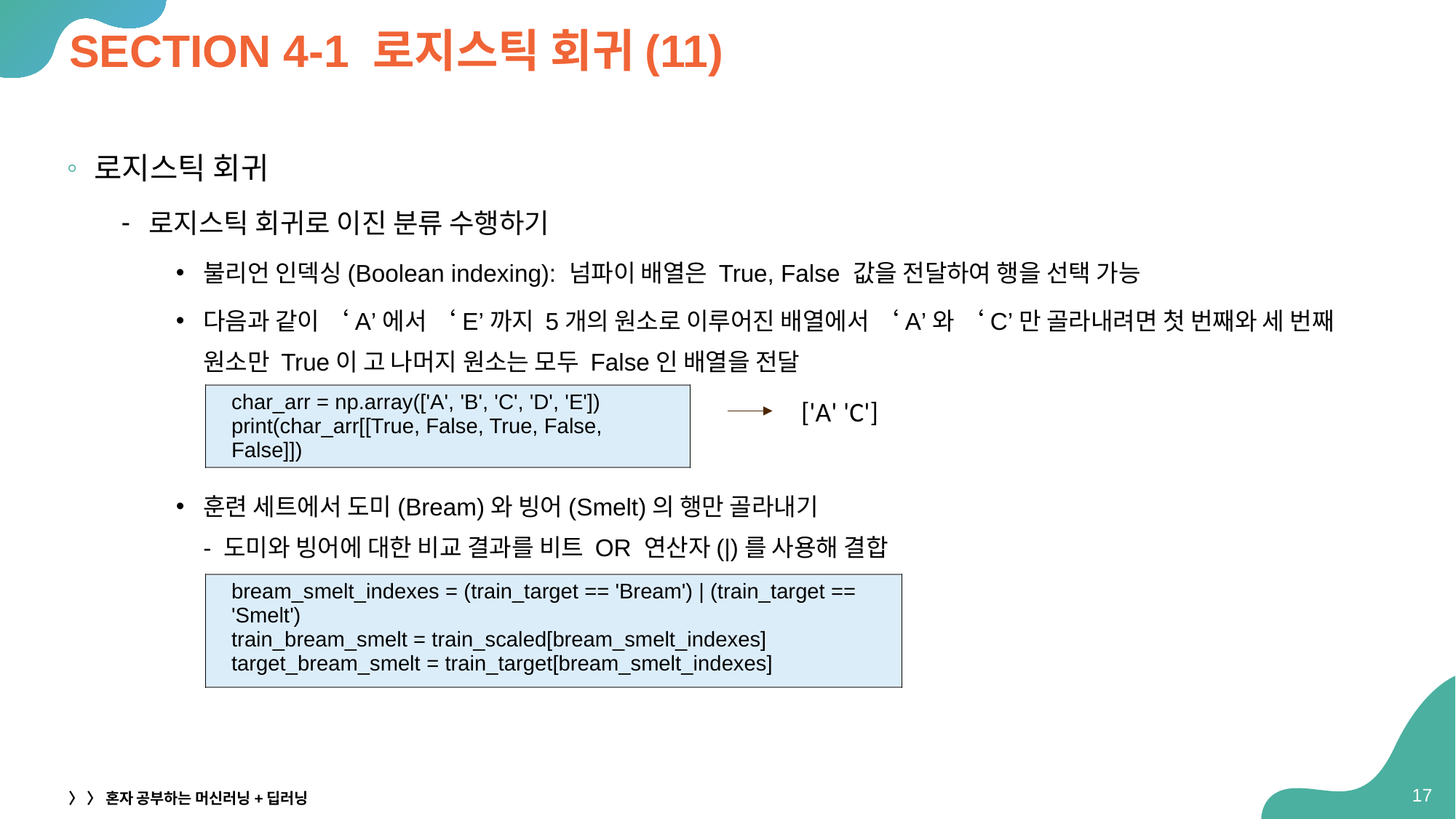

# SECTION 4-1 로지스틱 회귀(11)
로지스틱 회귀
로지스틱 회귀로 이진 분류 수행하기
불리언 인덱싱(Boolean indexing): 넘파이 배열은 True, False 값을 전달하여 행을 선택 가능
다음과 같이 ‘A’에서 ‘E’까지 5개의 원소로 이루어진 배열에서 ‘A’와 ‘C’만 골라내려면 첫 번째와 세 번째 원소만 True이 고 나머지 원소는 모두 False인 배열을 전달

훈련 세트에서 도미(Bream)와 빙어(Smelt)의 행만 골라내기
- 도미와 빙어에 대한 비교 결과를 비트 OR 연산자(|)를 사용해 결합
| char\_arr = np.array(['A', 'B', 'C', 'D', 'E']) print(char\_arr[[True, False, True, False, False]]) |
| --- |
['A' 'C']
| bream\_smelt\_indexes = (train\_target == 'Bream') | (train\_target == 'Smelt') train\_bream\_smelt = train\_scaled[bream\_smelt\_indexes] target\_bream\_smelt = train\_target[bream\_smelt\_indexes] |
| --- |
17
〉 〉 혼자 공부하는 머신러닝+딥러닝